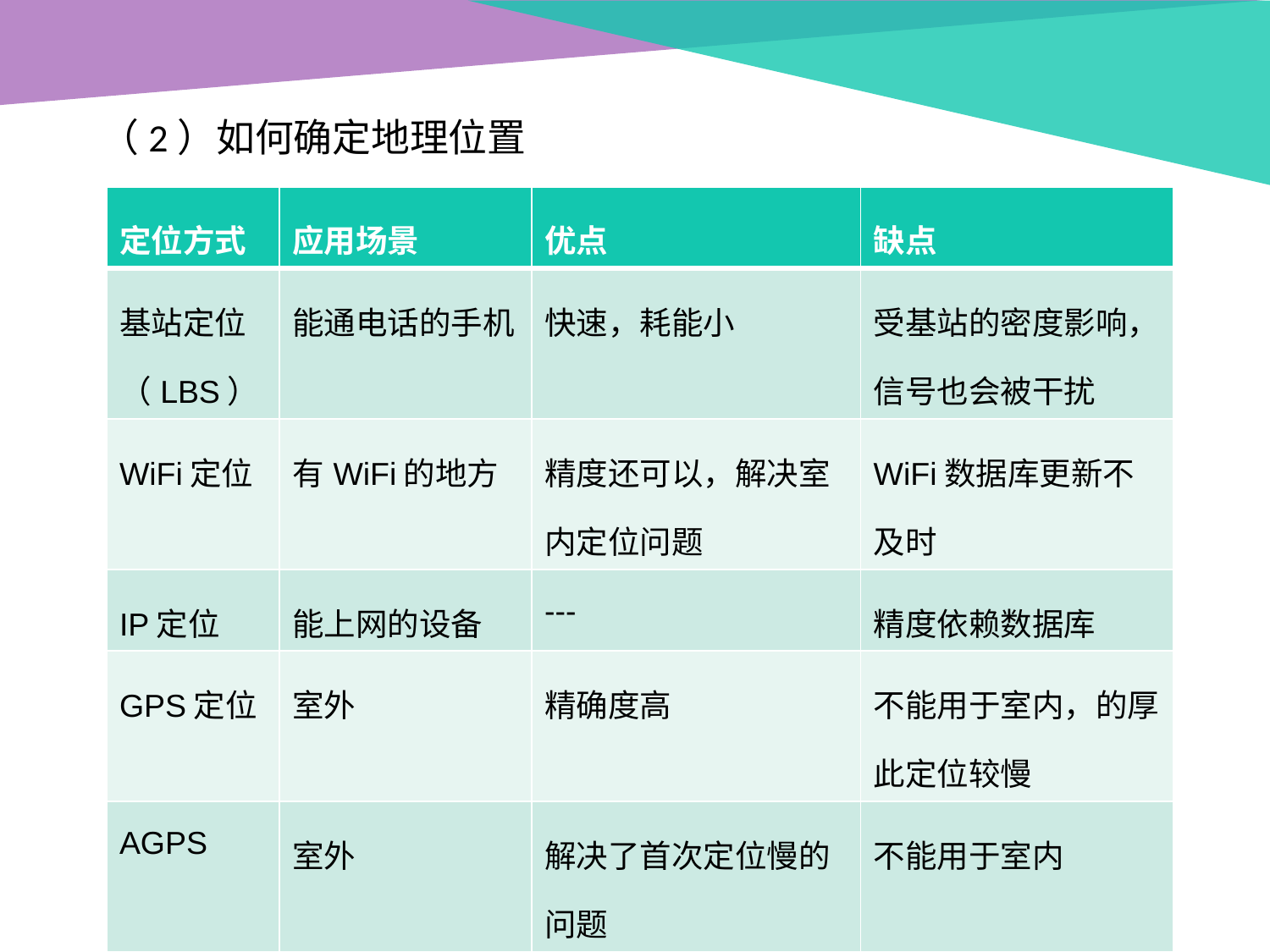

（2）如何确定地理位置

| 定位方式 | 应用场景 | 优点 | 缺点 |
| --- | --- | --- | --- |
| 基站定位（LBS） | 能通电话的手机 | 快速，耗能小 | 受基站的密度影响，信号也会被干扰 |
| WiFi定位 | 有WiFi的地方 | 精度还可以，解决室内定位问题 | WiFi数据库更新不及时 |
| IP定位 | 能上网的设备 | --- | 精度依赖数据库 |
| GPS定位 | 室外 | 精确度高 | 不能用于室内，的厚此定位较慢 |
| AGPS | 室外 | 解决了首次定位慢的问题 | 不能用于室内 |